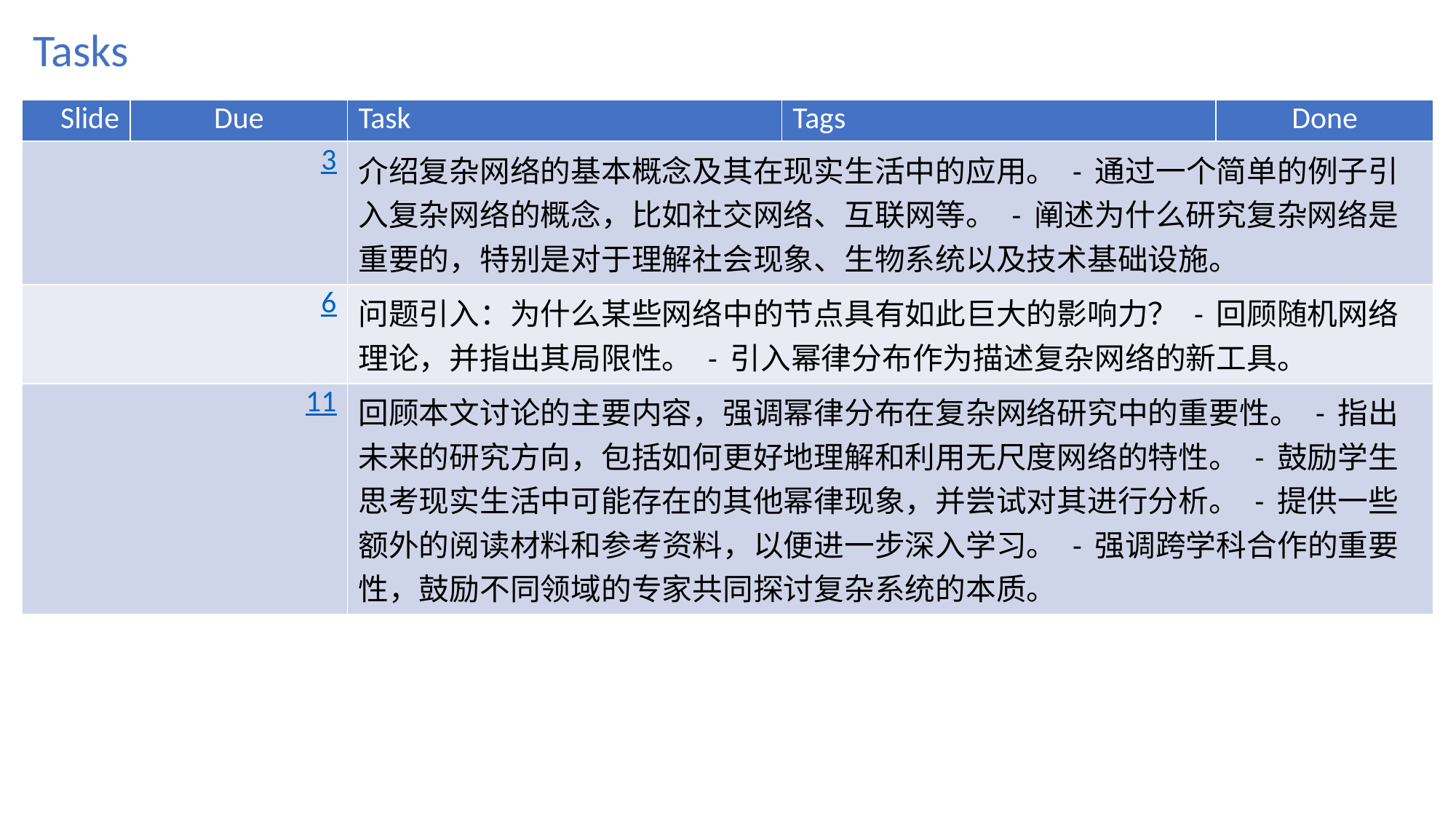

# Tasks
| Slide | Due | Task | Tags | Done |
| --- | --- | --- | --- | --- |
| 3 |  | 介绍复杂网络的基本概念及其在现实生活中的应用。 - 通过一个简单的例子引入复杂网络的概念，比如社交网络、互联网等。 - 阐述为什么研究复杂网络是重要的，特别是对于理解社会现象、生物系统以及技术基础设施。 |  |  |
| 6 |  | 问题引入：为什么某些网络中的节点具有如此巨大的影响力？ - 回顾随机网络理论，并指出其局限性。 - 引入幂律分布作为描述复杂网络的新工具。 |  |  |
| 11 |  | 回顾本文讨论的主要内容，强调幂律分布在复杂网络研究中的重要性。 - 指出未来的研究方向，包括如何更好地理解和利用无尺度网络的特性。 - 鼓励学生思考现实生活中可能存在的其他幂律现象，并尝试对其进行分析。 - 提供一些额外的阅读材料和参考资料，以便进一步深入学习。 - 强调跨学科合作的重要性，鼓励不同领域的专家共同探讨复杂系统的本质。 |  |  |